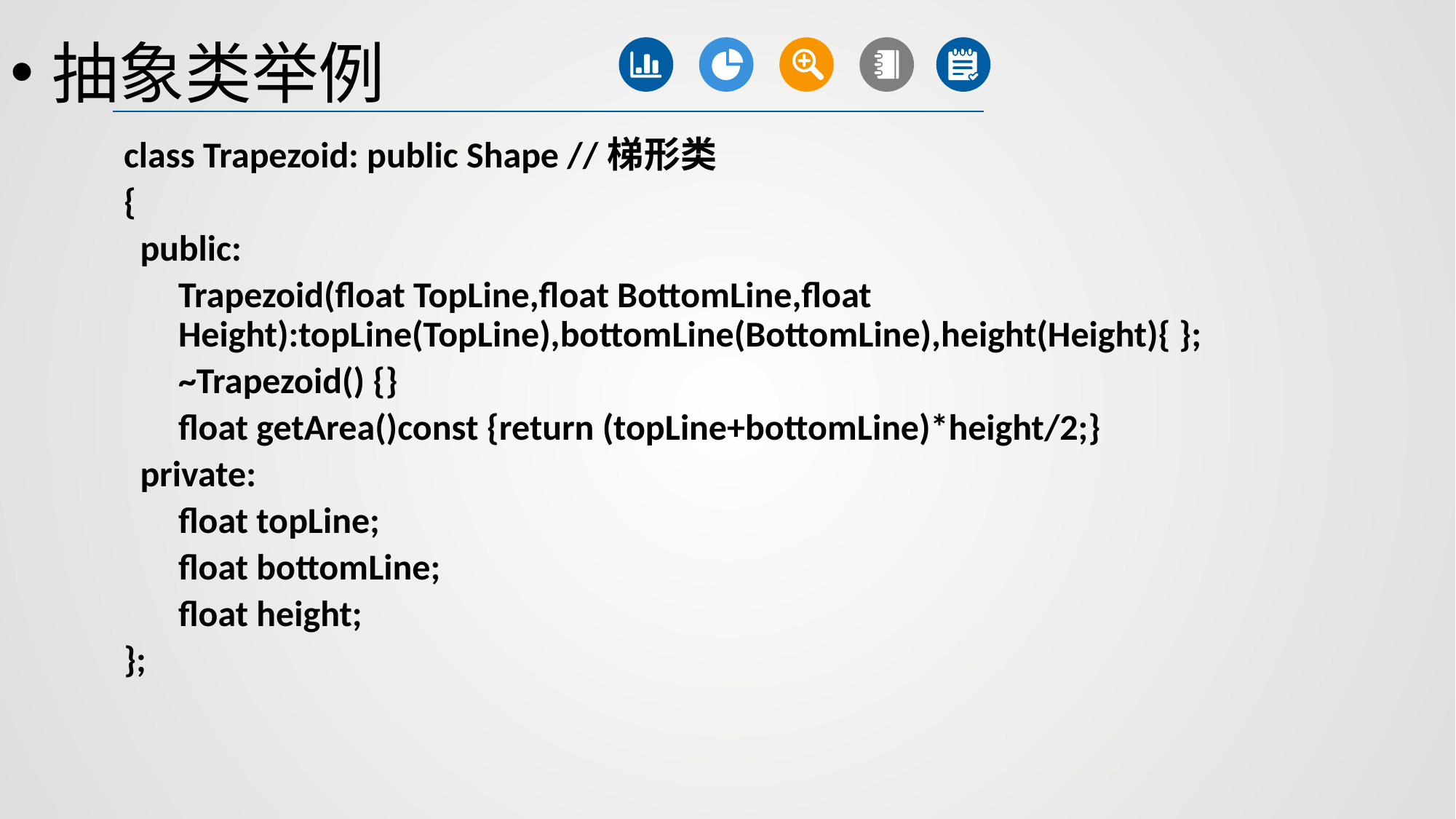

抽象类举例

class Trapezoid: public Shape //梯形类
{
  public:
    	Trapezoid(float TopLine,float BottomLine,float Height):topLine(TopLine),bottomLine(BottomLine),height(Height){ };
    	~Trapezoid() {}
    	float getArea()const {return (topLine+bottomLine)*height/2;}
  private:
    	float topLine;
    	float bottomLine;
    	float height;
};